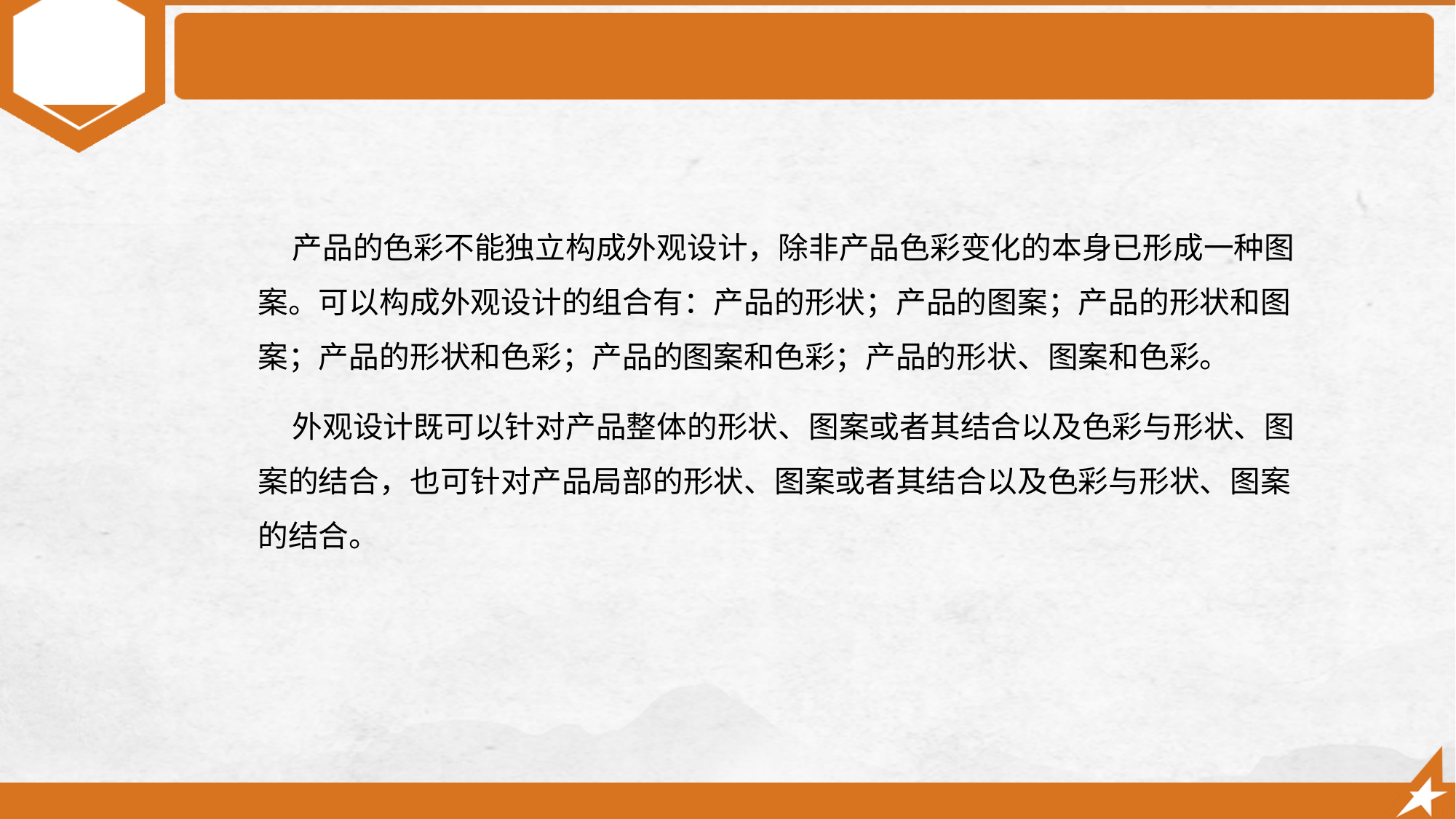

产品的色彩不能独立构成外观设计，除非产品色彩变化的本身已形成一种图案。可以构成外观设计的组合有：产品的形状；产品的图案；产品的形状和图案；产品的形状和色彩；产品的图案和色彩；产品的形状、图案和色彩。
    外观设计既可以针对产品整体的形状、图案或者其结合以及色彩与形状、图案的结合，也可针对产品局部的形状、图案或者其结合以及色彩与形状、图案的结合。